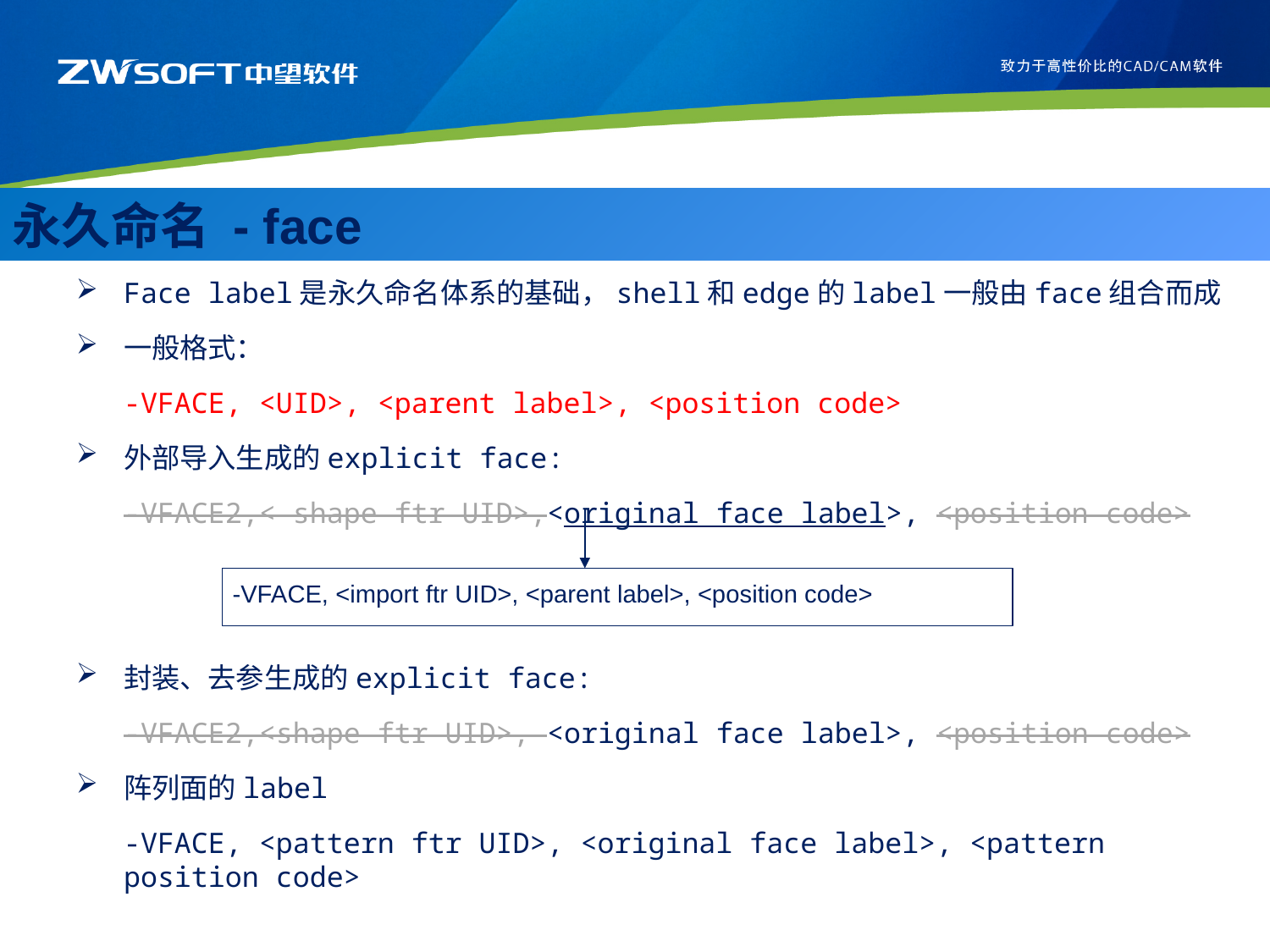

永久命名 - face
Face label是永久命名体系的基础，shell和edge的label一般由face组合而成
一般格式：
	-VFACE, <UID>, <parent label>, <position code>
外部导入生成的explicit face:
	-VFACE2,< shape ftr UID>,<original face label>, <position code>

封装、去参生成的explicit face:
	-VFACE2,<shape ftr UID>, <original face label>, <position code>
阵列面的label
	-VFACE, <pattern ftr UID>, <original face label>, <pattern position code>

-VFACE, <import ftr UID>, <parent label>, <position code>